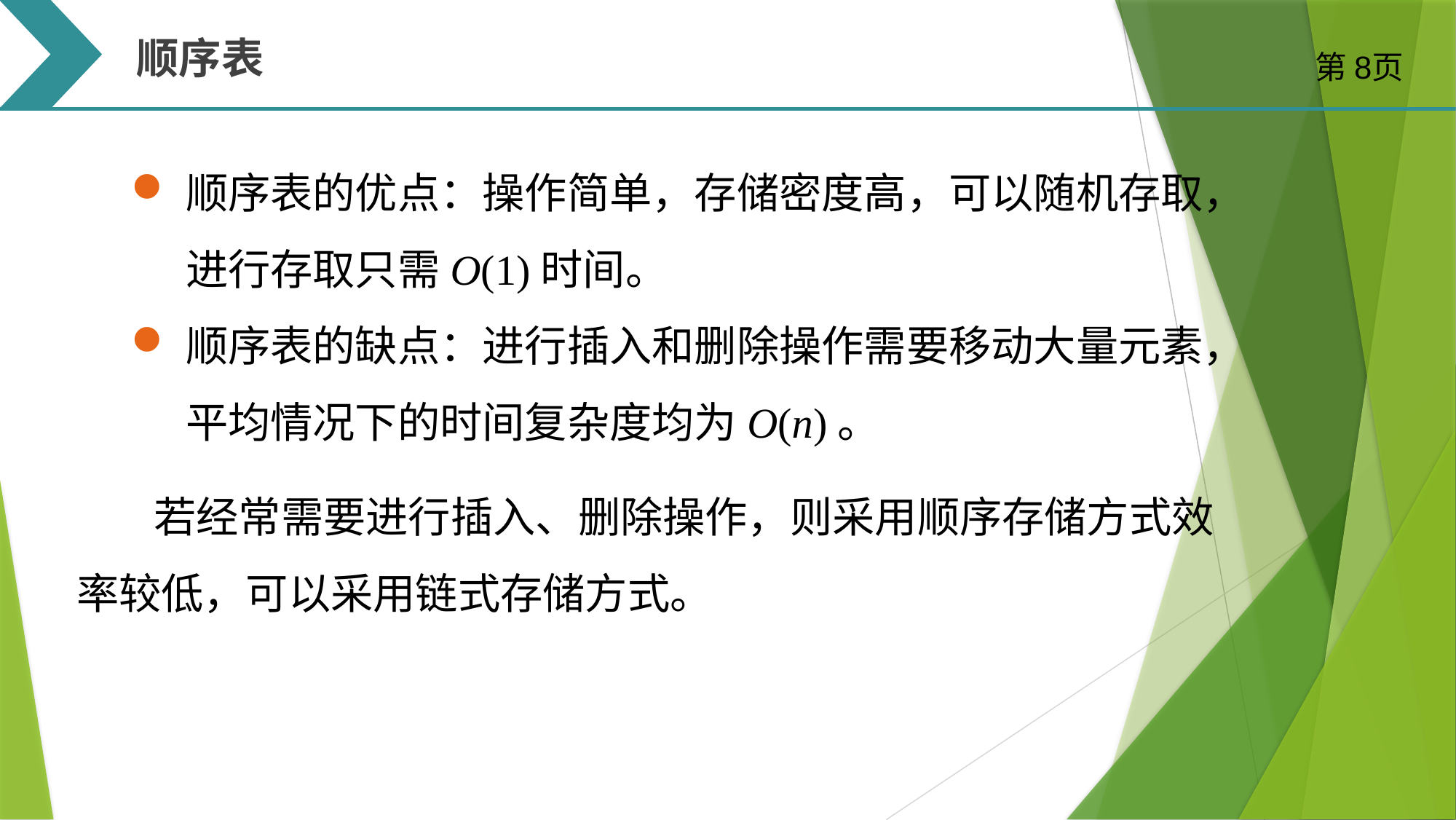

顺序表
第8页
顺序表的优点：操作简单，存储密度高，可以随机存取，进行存取只需O(1)时间。
顺序表的缺点：进行插入和删除操作需要移动大量元素，平均情况下的时间复杂度均为O(n)。
若经常需要进行插入、删除操作，则采用顺序存储方式效率较低，可以采用链式存储方式。